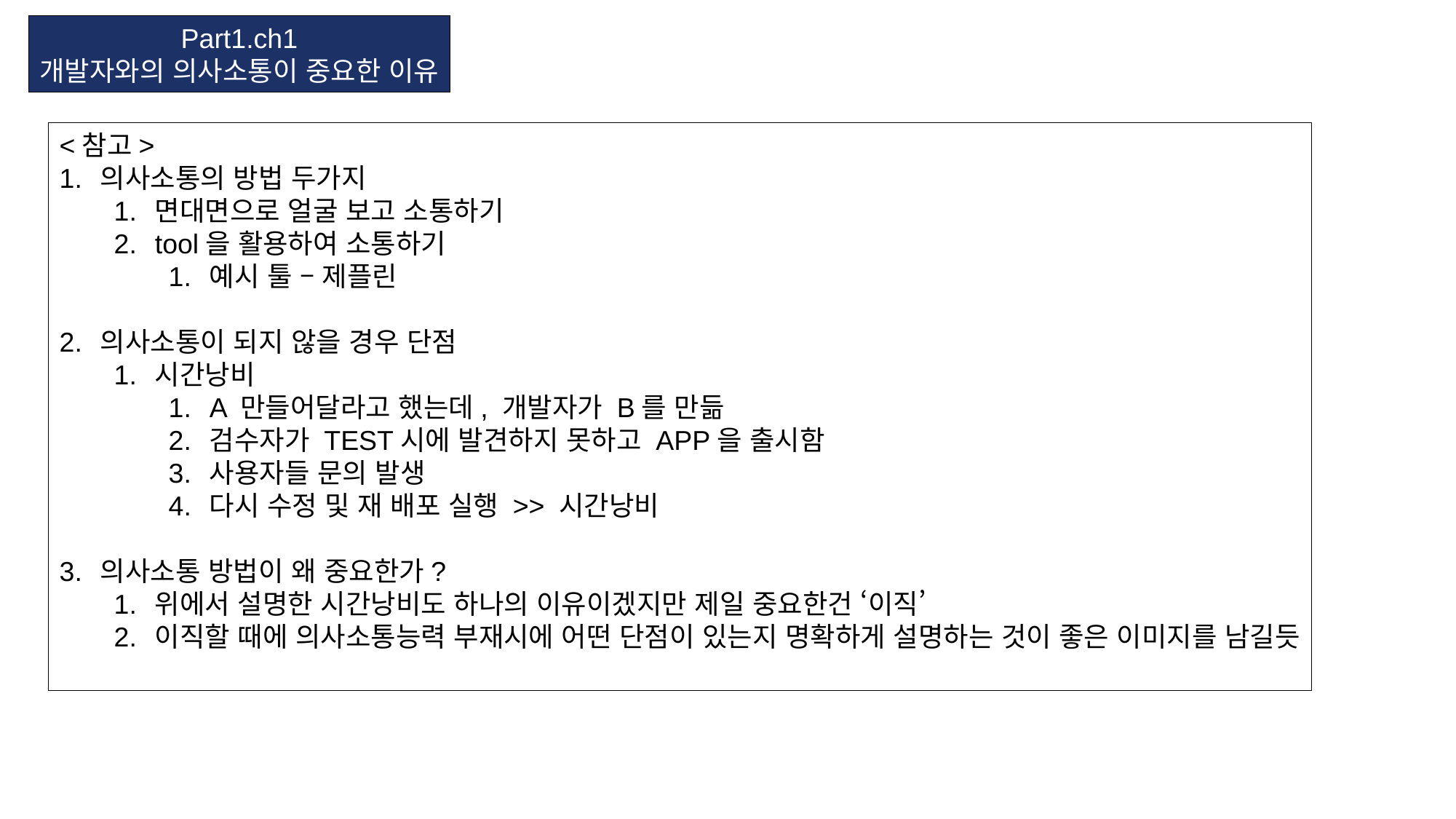

Part1.ch1
개발자와의 의사소통이 중요한 이유
<참고>
의사소통의 방법 두가지
면대면으로 얼굴 보고 소통하기
tool을 활용하여 소통하기
예시 툴 – 제플린

의사소통이 되지 않을 경우 단점
시간낭비
A 만들어달라고 했는데, 개발자가 B를 만듦
검수자가 TEST시에 발견하지 못하고 APP을 출시함
사용자들 문의 발생
다시 수정 및 재 배포 실행 >> 시간낭비

의사소통 방법이 왜 중요한가?
위에서 설명한 시간낭비도 하나의 이유이겠지만 제일 중요한건 ‘이직’
이직할 때에 의사소통능력 부재시에 어떤 단점이 있는지 명확하게 설명하는 것이 좋은 이미지를 남길듯